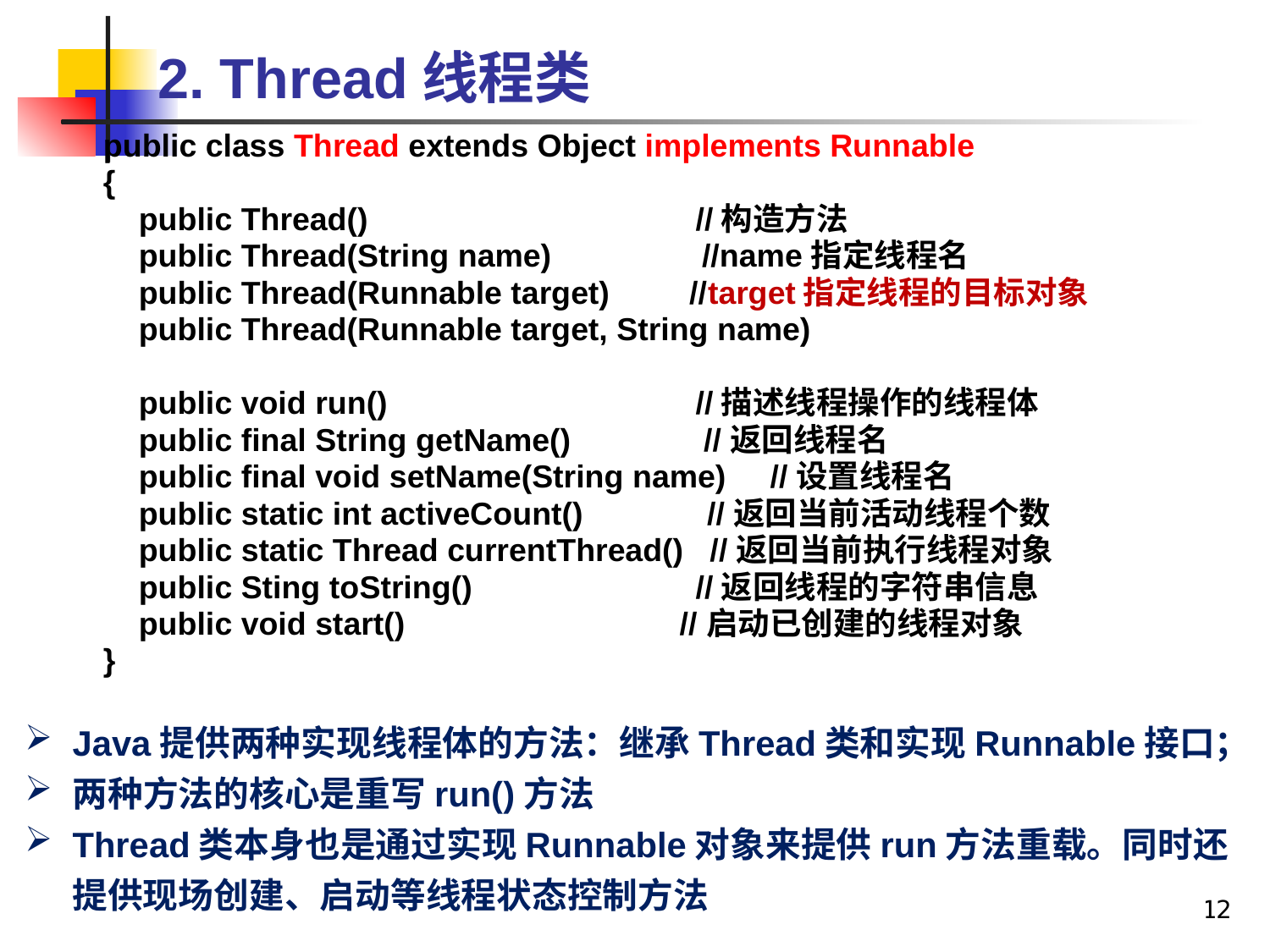

# 2. Thread线程类
public class Thread extends Object implements Runnable
{
    public Thread()                           	//构造方法
    public Thread(String name)                 //name指定线程名
    public Thread(Runnable target)         //target指定线程的目标对象
    public Thread(Runnable target, String name)

    public void run()                         	//描述线程操作的线程体
    public final String getName()               //返回线程名
    public final void setName(String name)     //设置线程名
    public static int activeCount()              //返回当前活动线程个数
    public static Thread currentThread()   //返回当前执行线程对象
    public Sting toString() 		//返回线程的字符串信息
    public void start()                               //启动已创建的线程对象
}
Java提供两种实现线程体的方法：继承Thread类和实现Runnable接口；
两种方法的核心是重写run()方法
Thread类本身也是通过实现Runnable对象来提供run方法重载。同时还提供现场创建、启动等线程状态控制方法
12